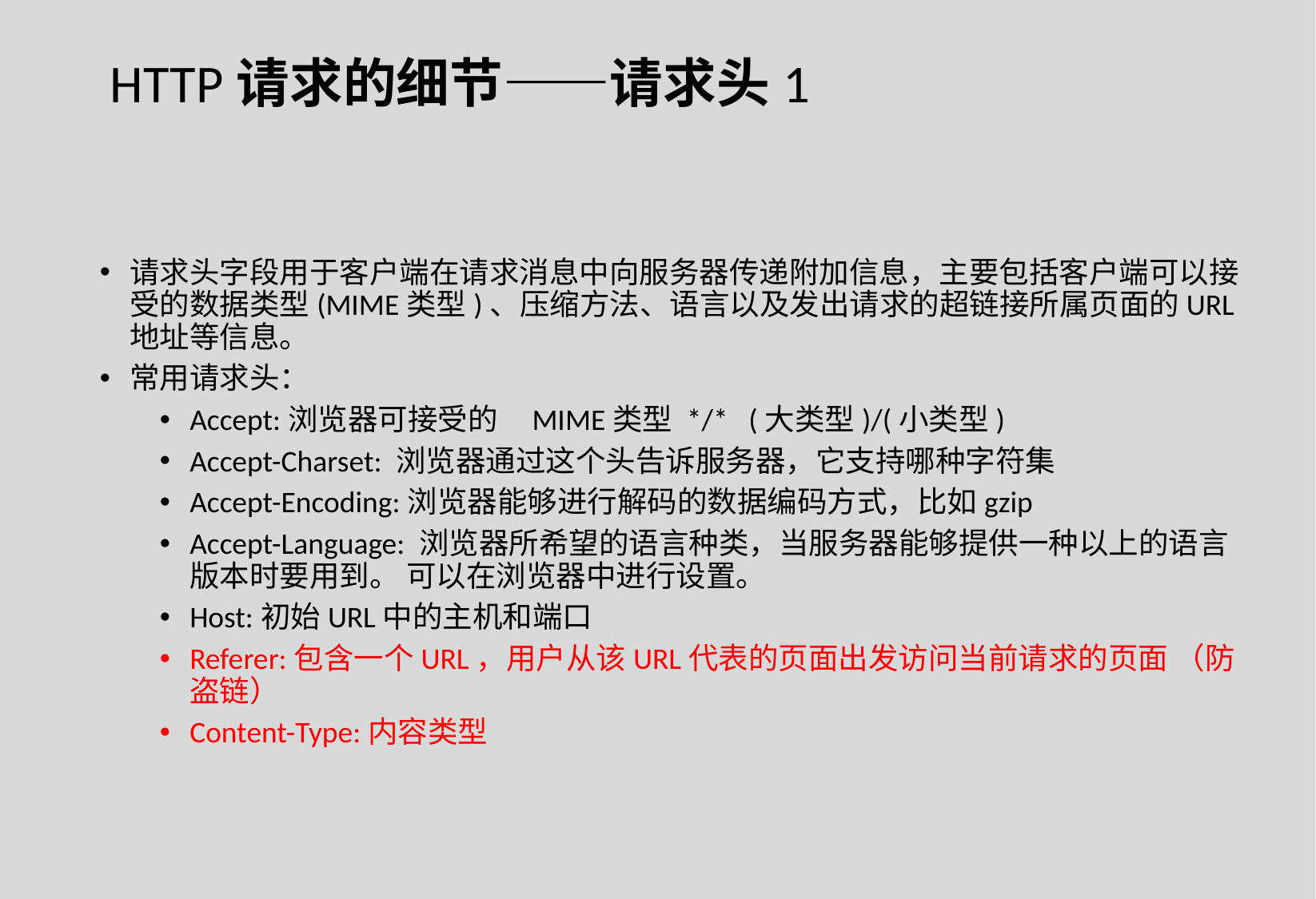

HTTP请求的细节——请求头1
请求头字段用于客户端在请求消息中向服务器传递附加信息，主要包括客户端可以接受的数据类型(MIME类型)、压缩方法、语言以及发出请求的超链接所属页面的URL地址等信息。
常用请求头：
Accept:浏览器可接受的    MIME类型 */*   (大类型)/(小类型)
Accept-Charset: 浏览器通过这个头告诉服务器，它支持哪种字符集
Accept-Encoding:浏览器能够进行解码的数据编码方式，比如gzip
Accept-Language: 浏览器所希望的语言种类，当服务器能够提供一种以上的语言版本时要用到。 可以在浏览器中进行设置。
Host:初始URL中的主机和端口
Referer:包含一个URL，用户从该URL代表的页面出发访问当前请求的页面 （防盗链）
Content-Type:内容类型